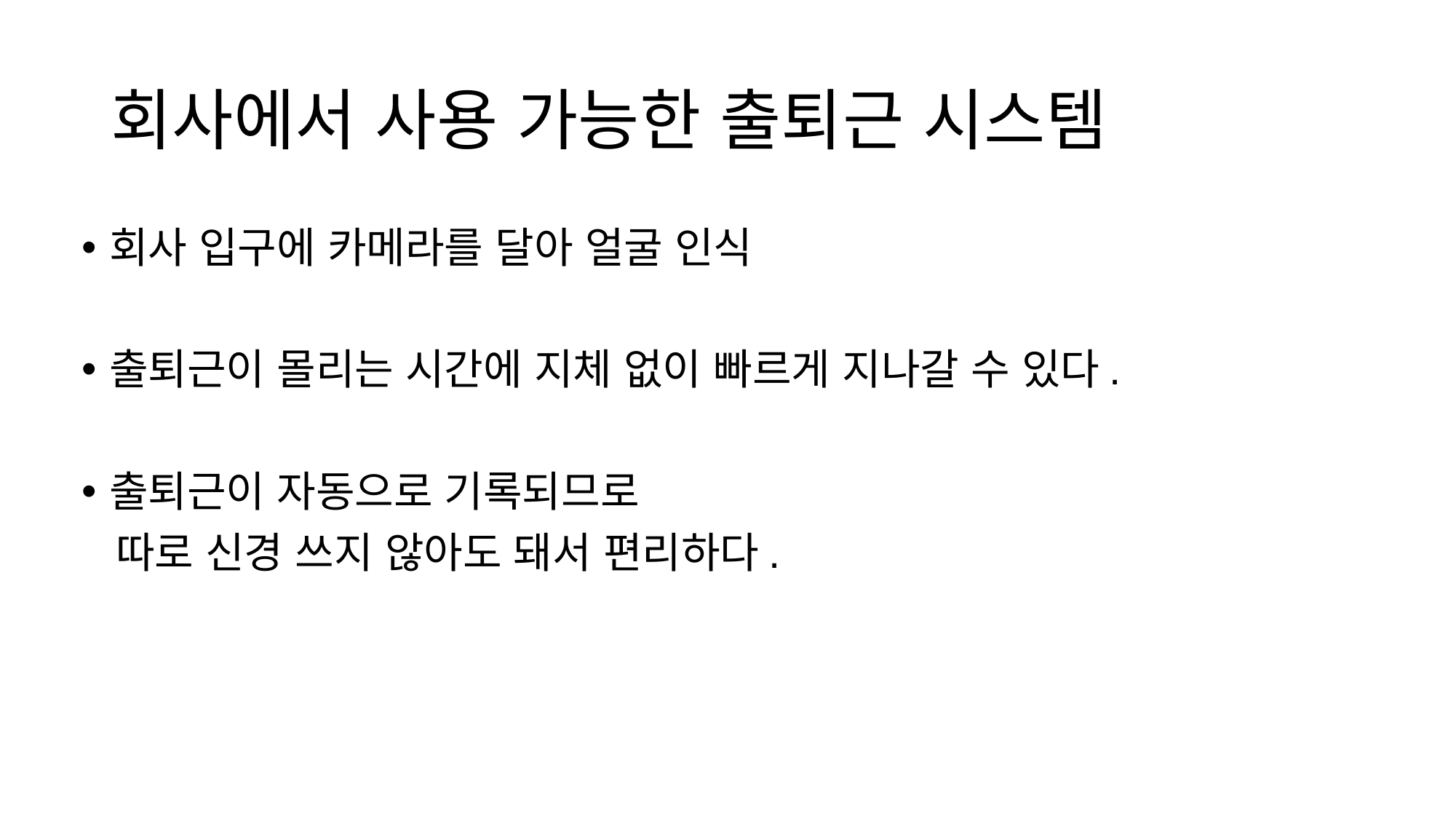

# 회사에서 사용 가능한 출퇴근 시스템
회사 입구에 카메라를 달아 얼굴 인식

출퇴근이 몰리는 시간에 지체 없이 빠르게 지나갈 수 있다.

출퇴근이 자동으로 기록되므로
  따로 신경 쓰지 않아도 돼서 편리하다.